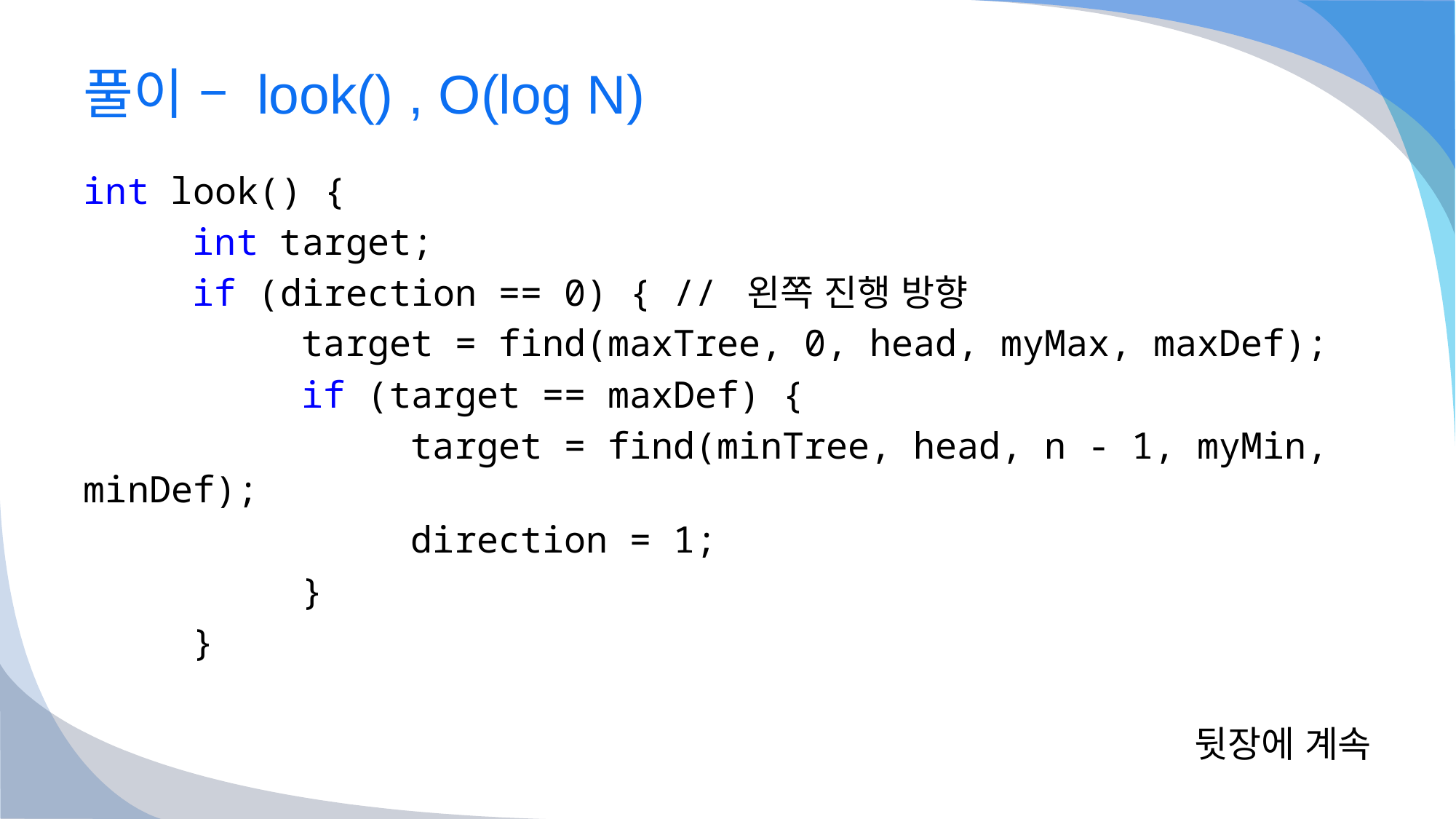

# 풀이 – look() , O(log N)
int look() {
	int target;
	if (direction == 0) { // 왼쪽 진행 방향
		target = find(maxTree, 0, head, myMax, maxDef);
		if (target == maxDef) {
			target = find(minTree, head, n - 1, myMin, minDef);
			direction = 1;
		}
	}

뒷장에 계속